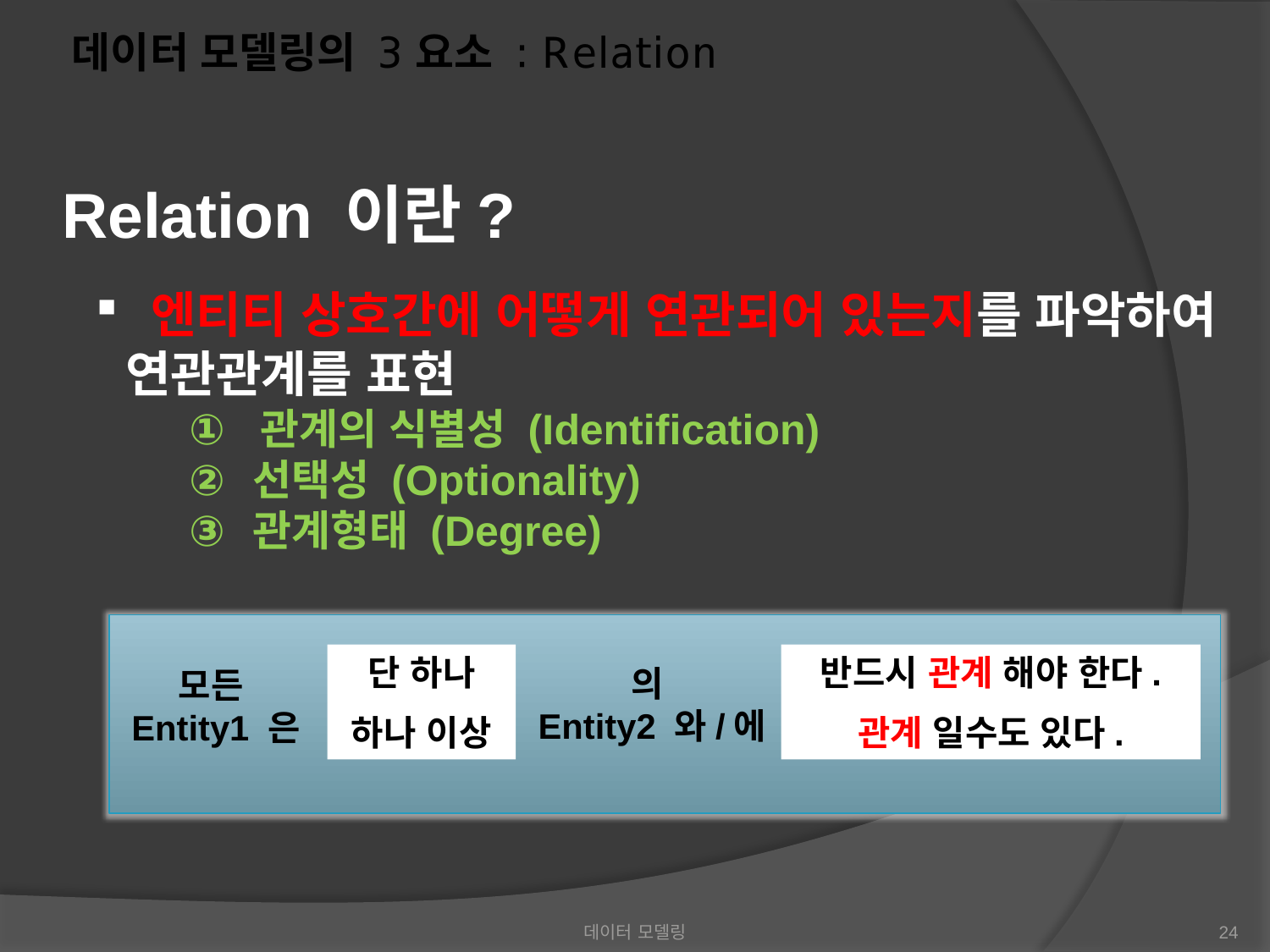

데이터 모델링의 3요소 : Relation
Relation 이란?
 엔티티 상호간에 어떻게 연관되어 있는지를 파악하여 연관관계를 표현
관계의 식별성 (Identification)
선택성 (Optionality)
관계형태 (Degree)

단 하나
하나 이상
반드시 관계 해야 한다.
관계 일수도 있다.
의
Entity2 와/에
모든
Entity1 은
데이터 모델링
24